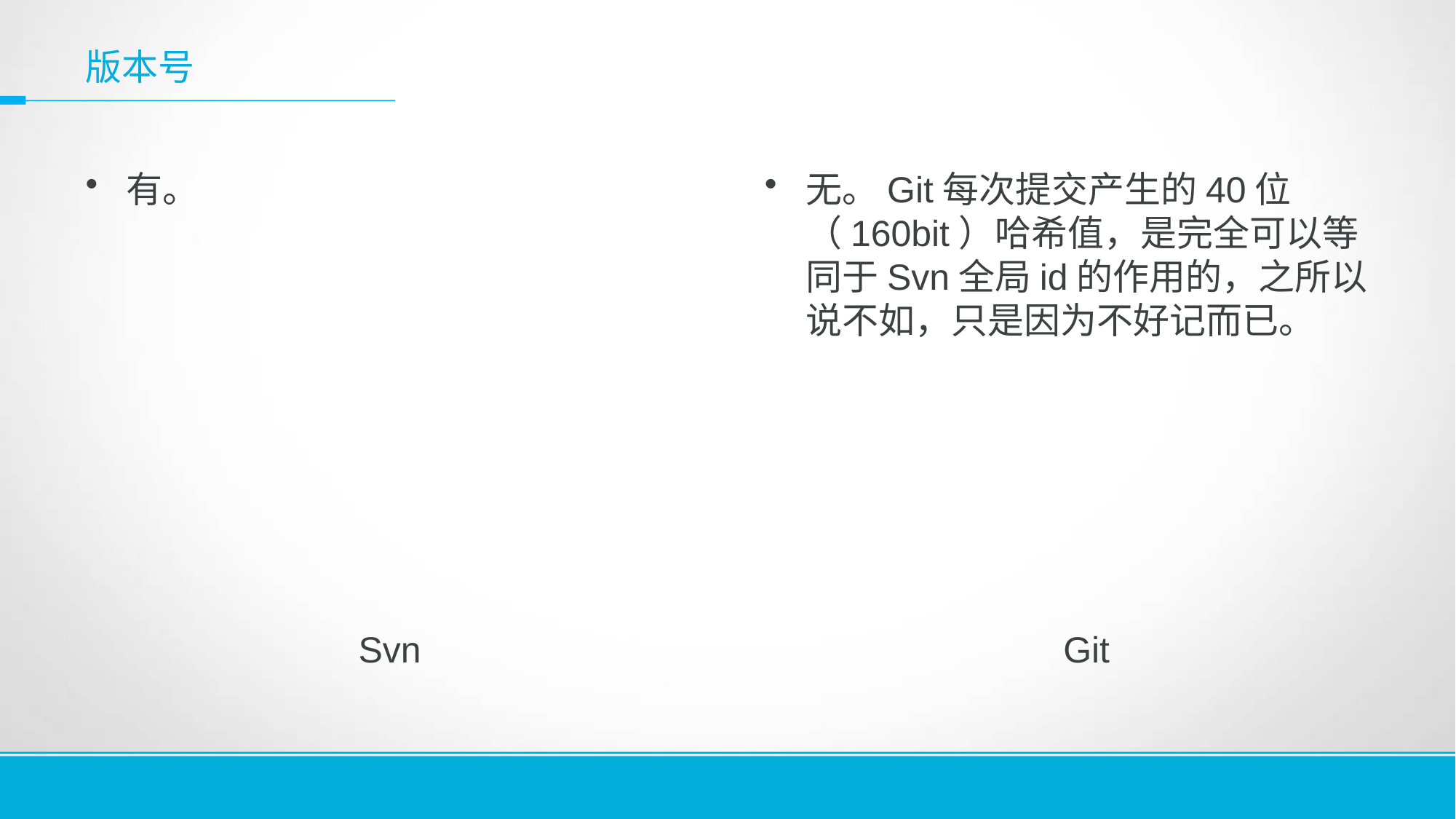

# 版本号
有。
无。Git每次提交产生的40位（160bit）哈希值，是完全可以等同于Svn全局id的作用的，之所以说不如，只是因为不好记而已。
Svn
Git